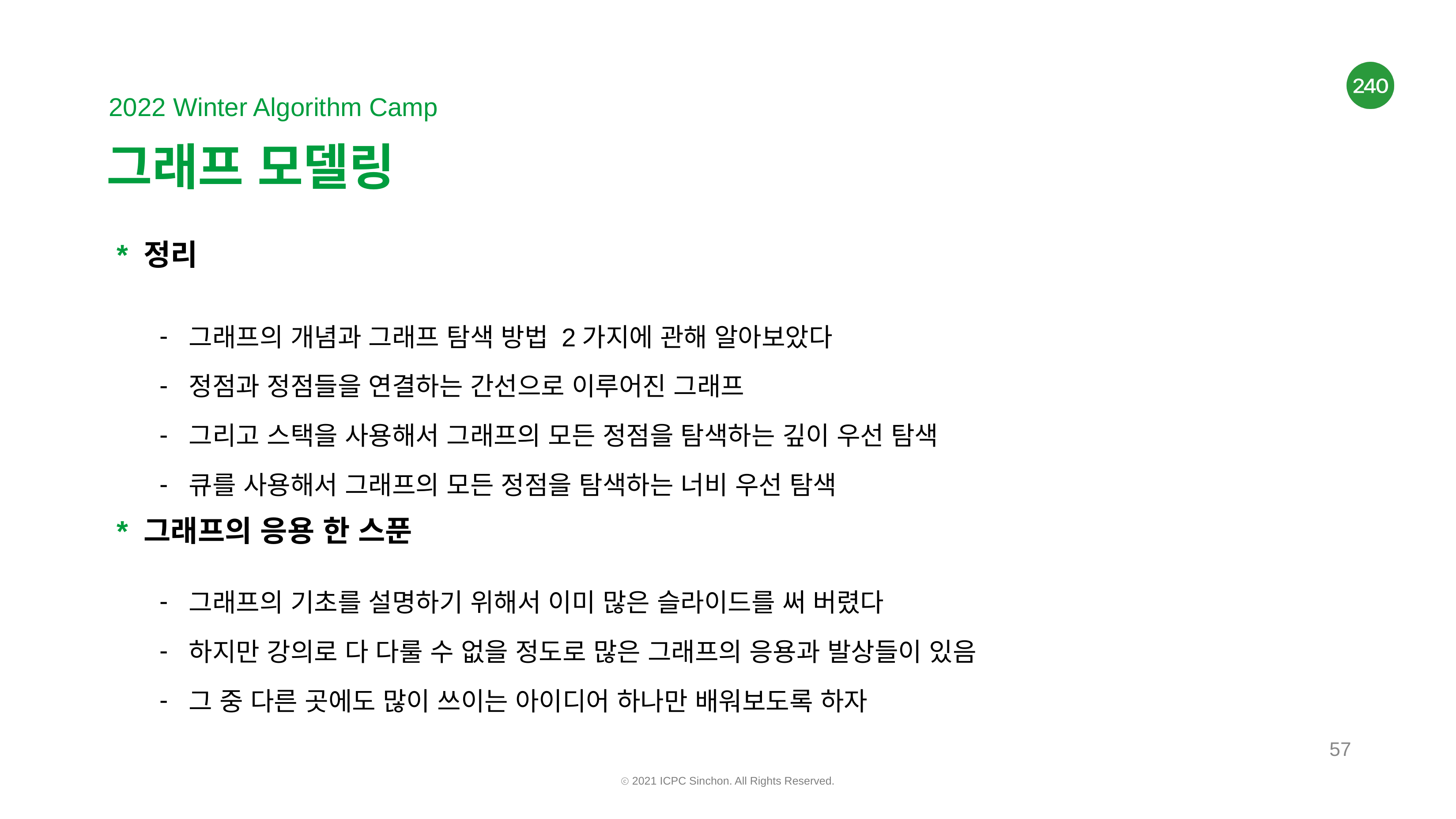

# 그래프 모델링
* 정리
그래프의 개념과 그래프 탐색 방법 2가지에 관해 알아보았다
정점과 정점들을 연결하는 간선으로 이루어진 그래프
그리고 스택을 사용해서 그래프의 모든 정점을 탐색하는 깊이 우선 탐색
큐를 사용해서 그래프의 모든 정점을 탐색하는 너비 우선 탐색
* 그래프의 응용 한 스푼
그래프의 기초를 설명하기 위해서 이미 많은 슬라이드를 써 버렸다
하지만 강의로 다 다룰 수 없을 정도로 많은 그래프의 응용과 발상들이 있음
그 중 다른 곳에도 많이 쓰이는 아이디어 하나만 배워보도록 하자
57
ⓒ 2021 ICPC Sinchon. All Rights Reserved.